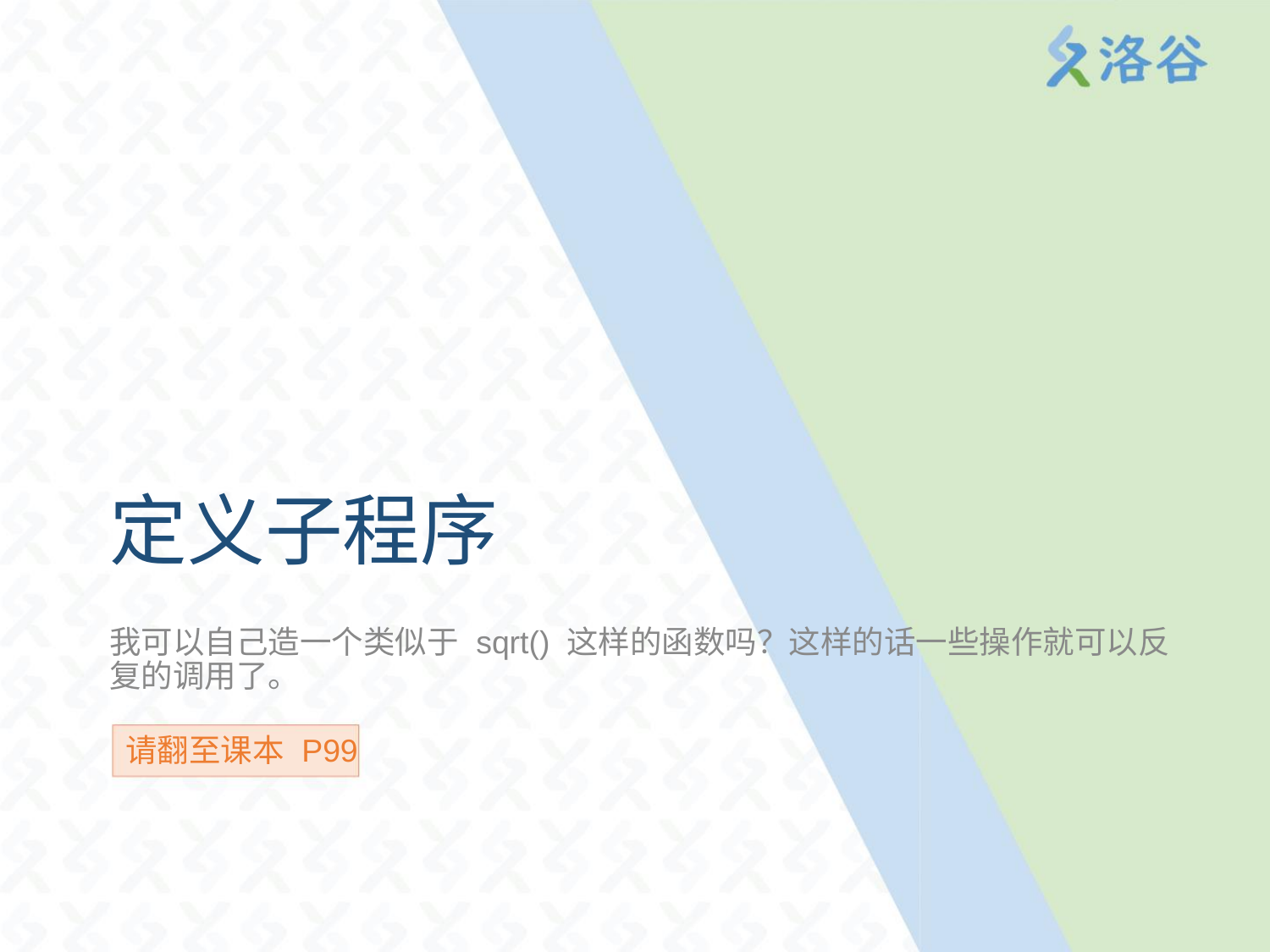

定义子程序
我可以自己造一个类似于 sqrt() 这样的函数吗？这样的话一些操作就可以反
复的调用了。
请翻至课本 P99